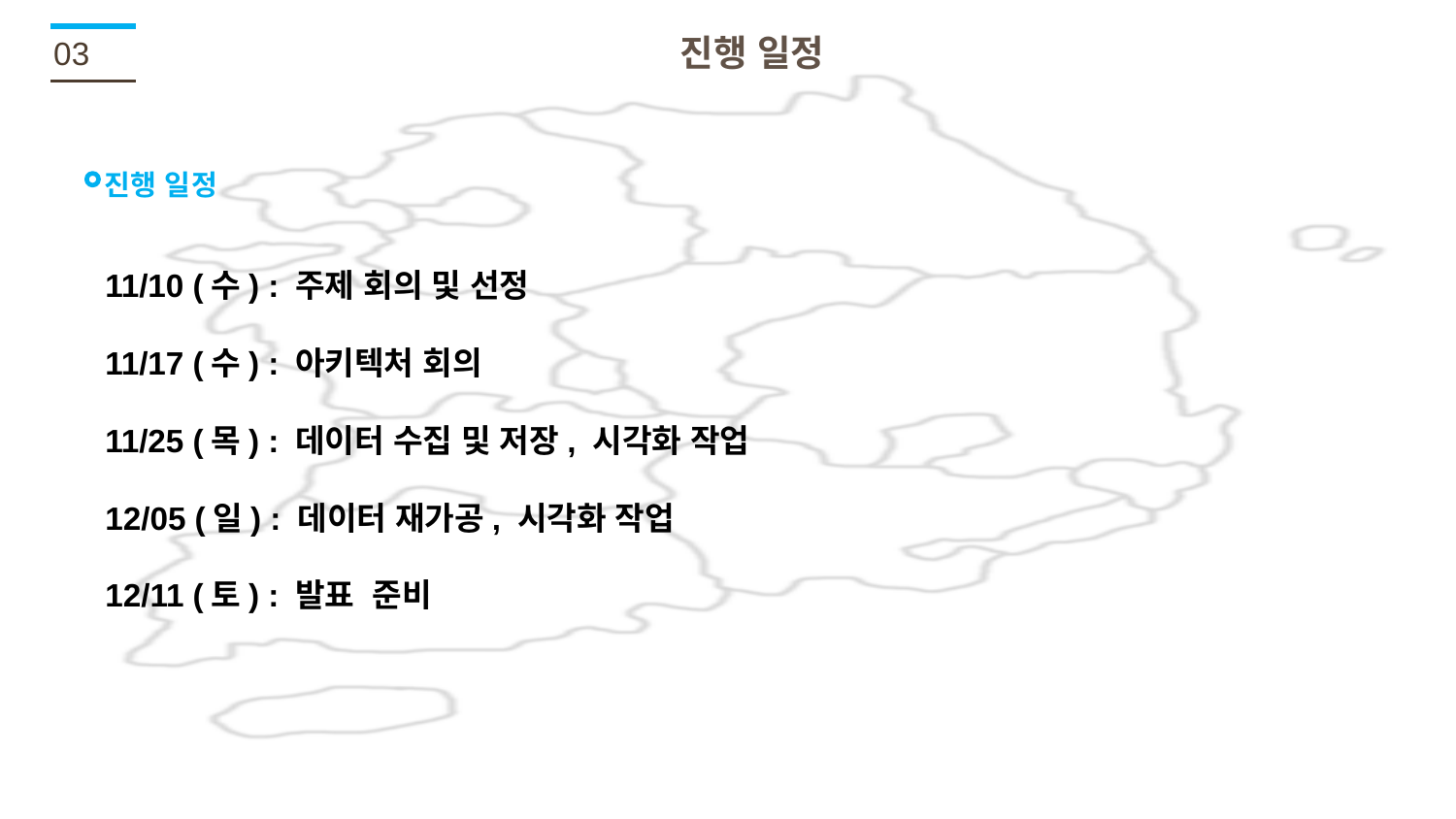

진행 일정
03
진행 일정

11/10 (수) : 주제 회의 및 선정

11/17 (수) : 아키텍처 회의

11/25 (목) : 데이터 수집 및 저장, 시각화 작업

12/05 (일) : 데이터 재가공, 시각화 작업

12/11 (토) : 발표  준비